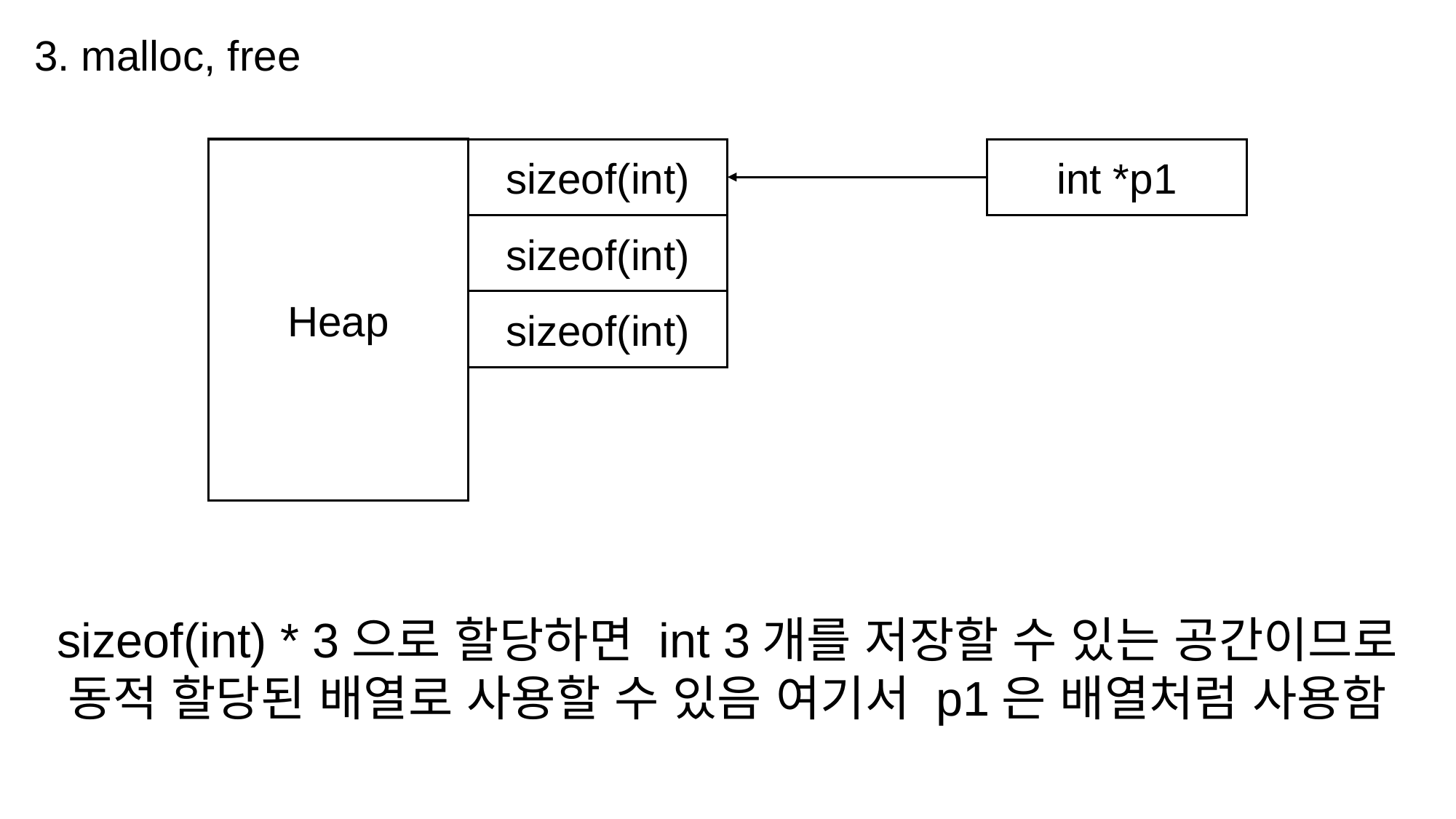

3. malloc, free
Heap
sizeof(int)
int *p1
sizeof(int)
sizeof(int)
sizeof(int) * 3으로 할당하면 int 3개를 저장할 수 있는 공간이므로
동적 할당된 배열로 사용할 수 있음 여기서 p1은 배열처럼 사용함